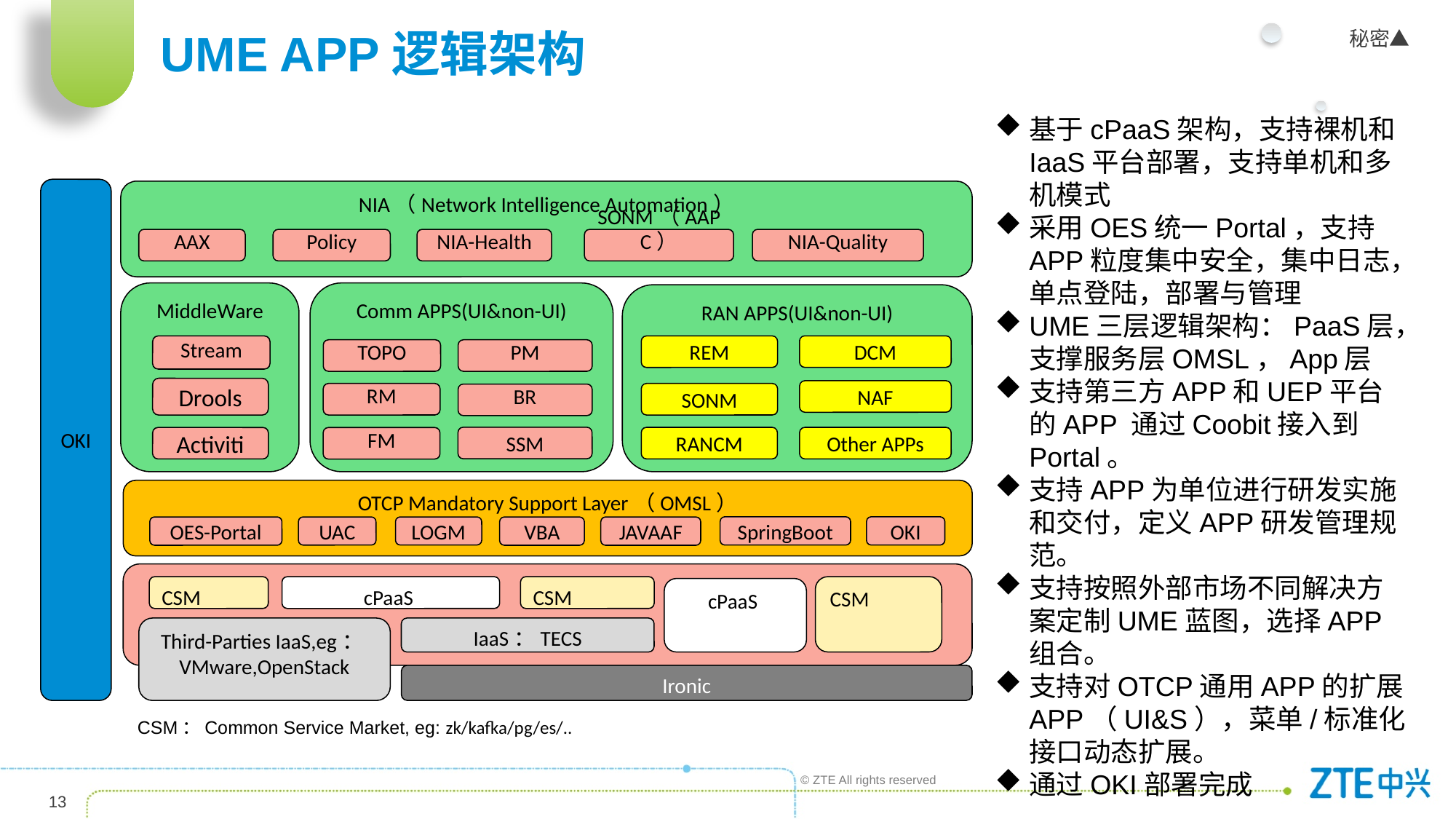

UME APP逻辑架构

基于cPaaS架构，支持裸机和IaaS平台部署，支持单机和多机模式
采用OES统一Portal，支持APP粒度集中安全，集中日志，单点登陆，部署与管理
UME三层逻辑架构：PaaS层，支撑服务层OMSL，App层
支持第三方APP和UEP平台的APP 通过Coobit接入到Portal。
支持APP为单位进行研发实施和交付，定义APP研发管理规范。
支持按照外部市场不同解决方案定制UME蓝图，选择APP组合。
支持对OTCP通用APP的扩展APP（UI&S），菜单/标准化接口动态扩展。
通过OKI部署完成
OKI
NIA（Network Intelligence Automation）
AAX
Policy
NIA-Health
SONM（AAPC）
NIA-Quality
MiddleWare
Comm APPS(UI&non-UI)
RAN APPS(UI&non-UI)
DCM
Stream
REM
TOPO
PM
Drools
NAF
RM
SONM
BR
SSM
RANCM
Other APPs
Activiti
FM
OTCP Mandatory Support Layer（OMSL）
SpringBoot
OKI
OES-Portal
UAC
LOGM
VBA
JAVAAF

CSM

cPaaS
CSM
CSM
cPaaS
Third-Parties IaaS,eg：VMware,OpenStack
IaaS：TECS
Ironic
CSM：Common Service Market, eg: zk/kafka/pg/es/..